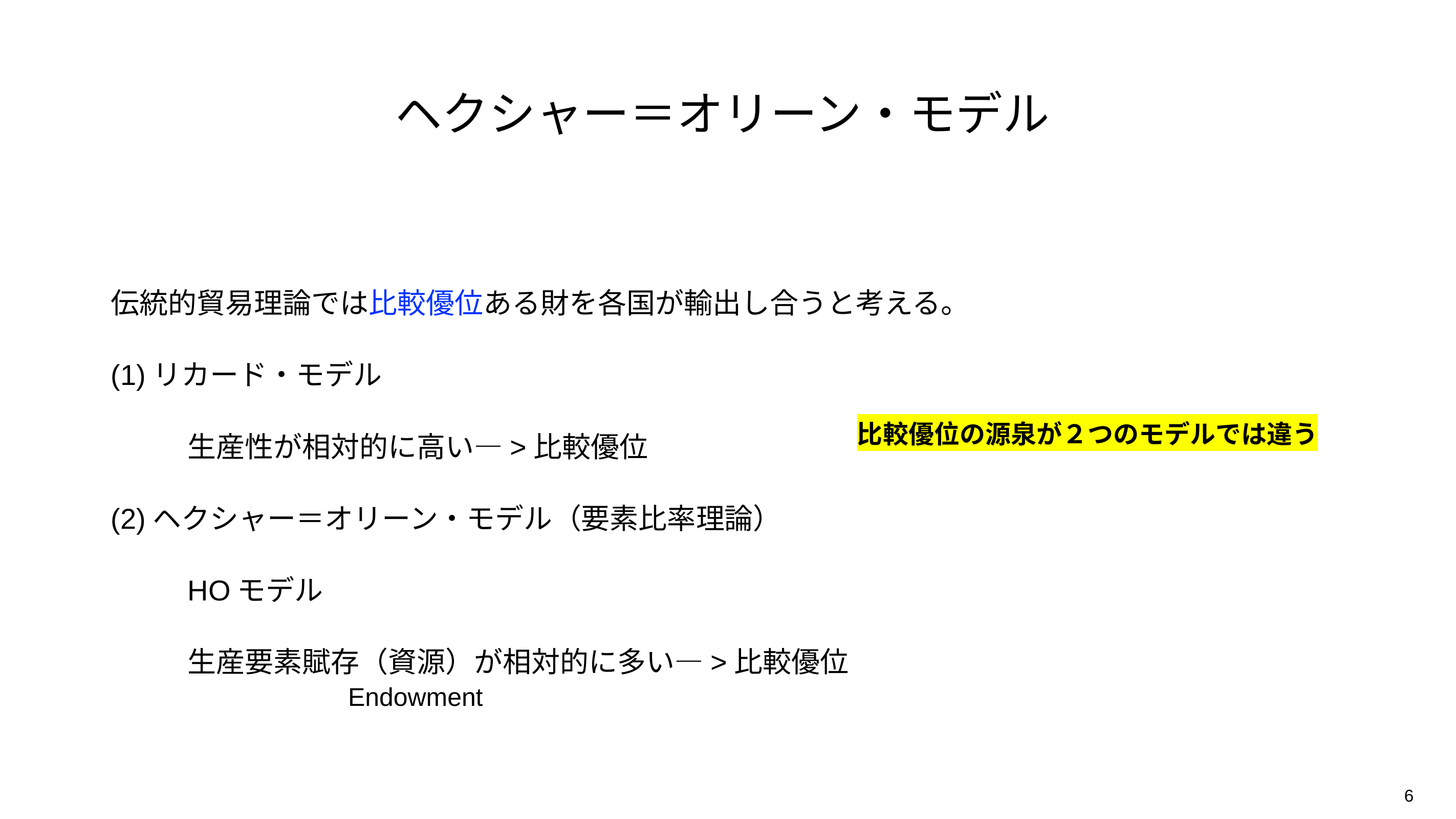

# ヘクシャー＝オリーン・モデル
伝統的貿易理論では比較優位ある財を各国が輸出し合うと考える。
(1)リカード・モデル
	生産性が相対的に高い—>比較優位
(2)ヘクシャー＝オリーン・モデル（要素比率理論）
	HOモデル
	生産要素賦存（資源）が相対的に多い—>比較優位
比較優位の源泉が２つのモデルでは違う
Endowment
6